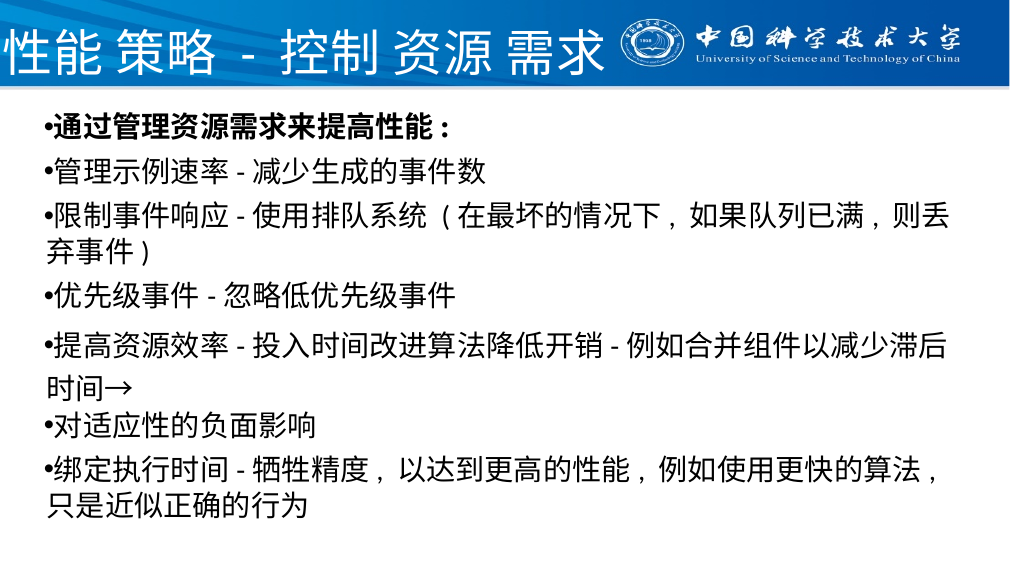

# 性能 策略 - 控制 资源 需求
通过管理资源需求来提高性能:
管理示例速率-减少生成的事件数
限制事件响应-使用排队系统 (在最坏的情况下, 如果队列已满, 则丢弃事件)
优先级事件-忽略低优先级事件
提高资源效率-投入时间改进算法降低开销-例如合并组件以减少滞后时间→
对适应性的负面影响
绑定执行时间-牺牲精度, 以达到更高的性能, 例如使用更快的算法, 只是近似正确的行为